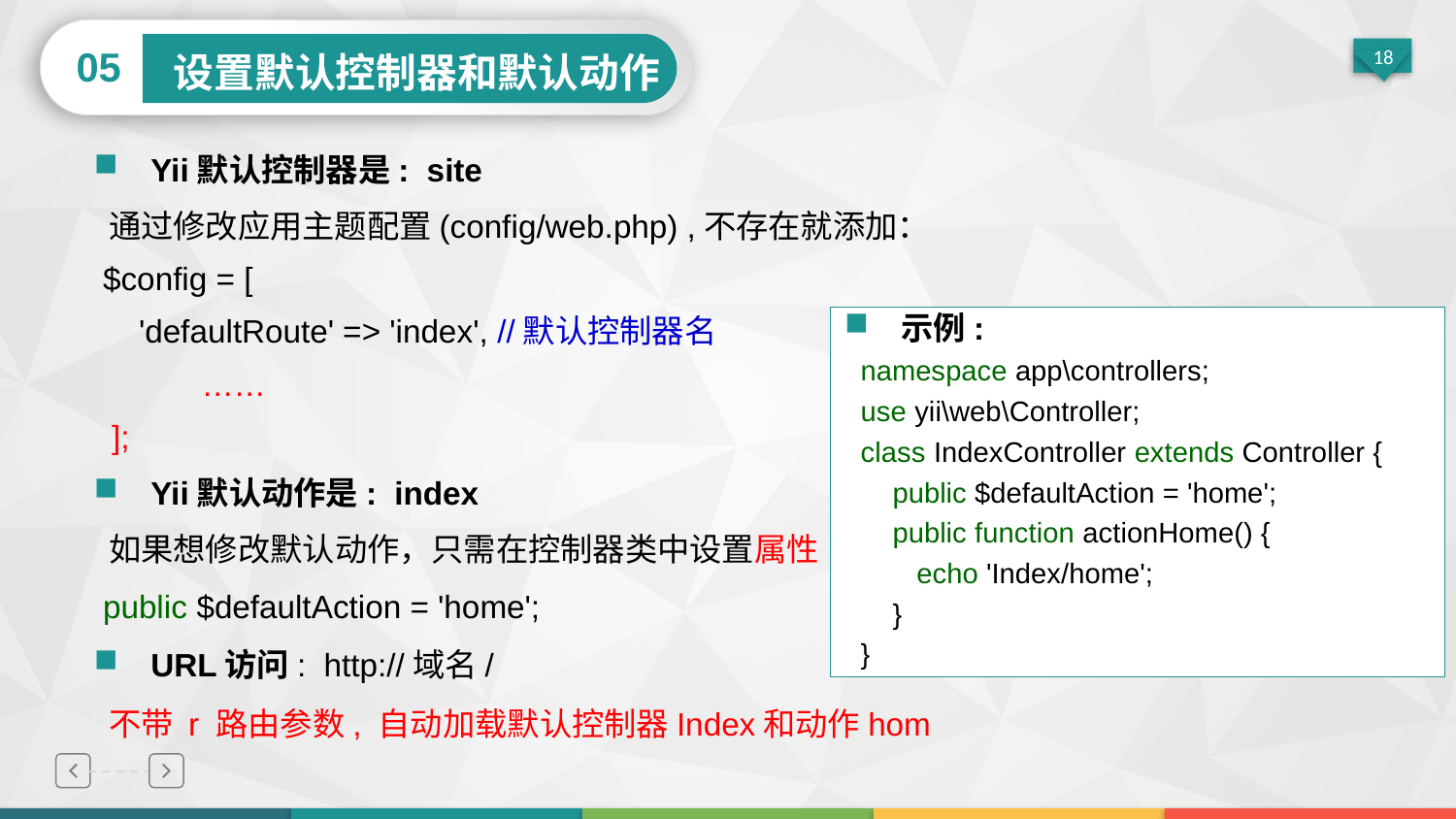

05
设置默认控制器和默认动作
Yii默认控制器是:  site
 通过修改应用主题配置(config/web.php) ,不存在就添加：
 $config = [
     'defaultRoute' => 'index', //默认控制器名
            ……
  ];
Yii默认动作是:  index
 如果想修改默认动作，只需在控制器类中设置属性
 public $defaultAction = 'home';
URL访问:  http://域名/
 不带 r 路由参数, 自动加载默认控制器Index和动作hom
示例:
  namespace app\controllers;
  use yii\web\Controller;
  class IndexController extends Controller {
      public $defaultAction = 'home';
      public function actionHome() {
         echo 'Index/home';
      }
  }